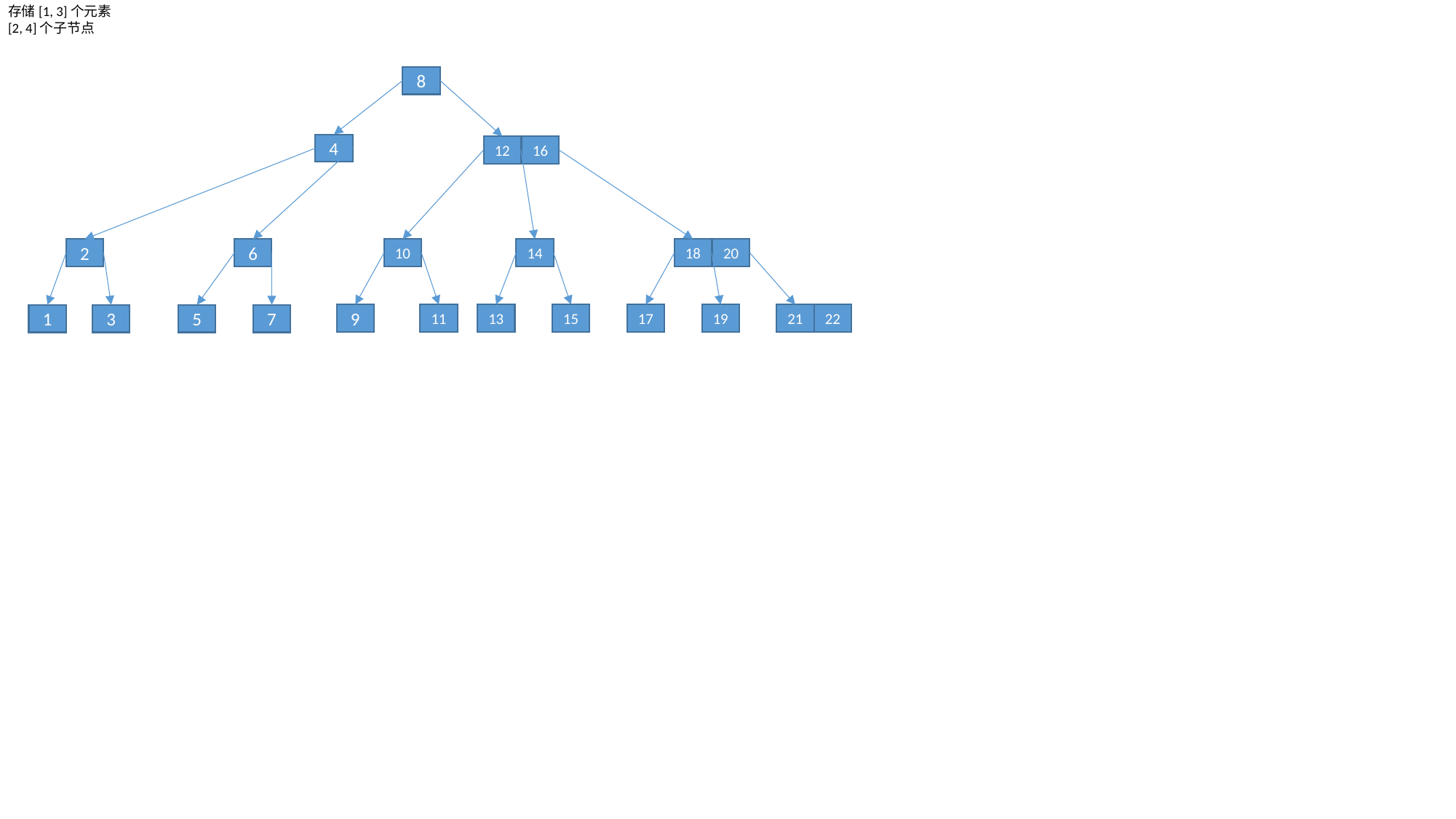

存储[1, 3]个元素
[2, 4]个子节点
8
4
12
16
14
18
20
2
6
10
9
11
21
22
13
15
17
19
3
7
5
1